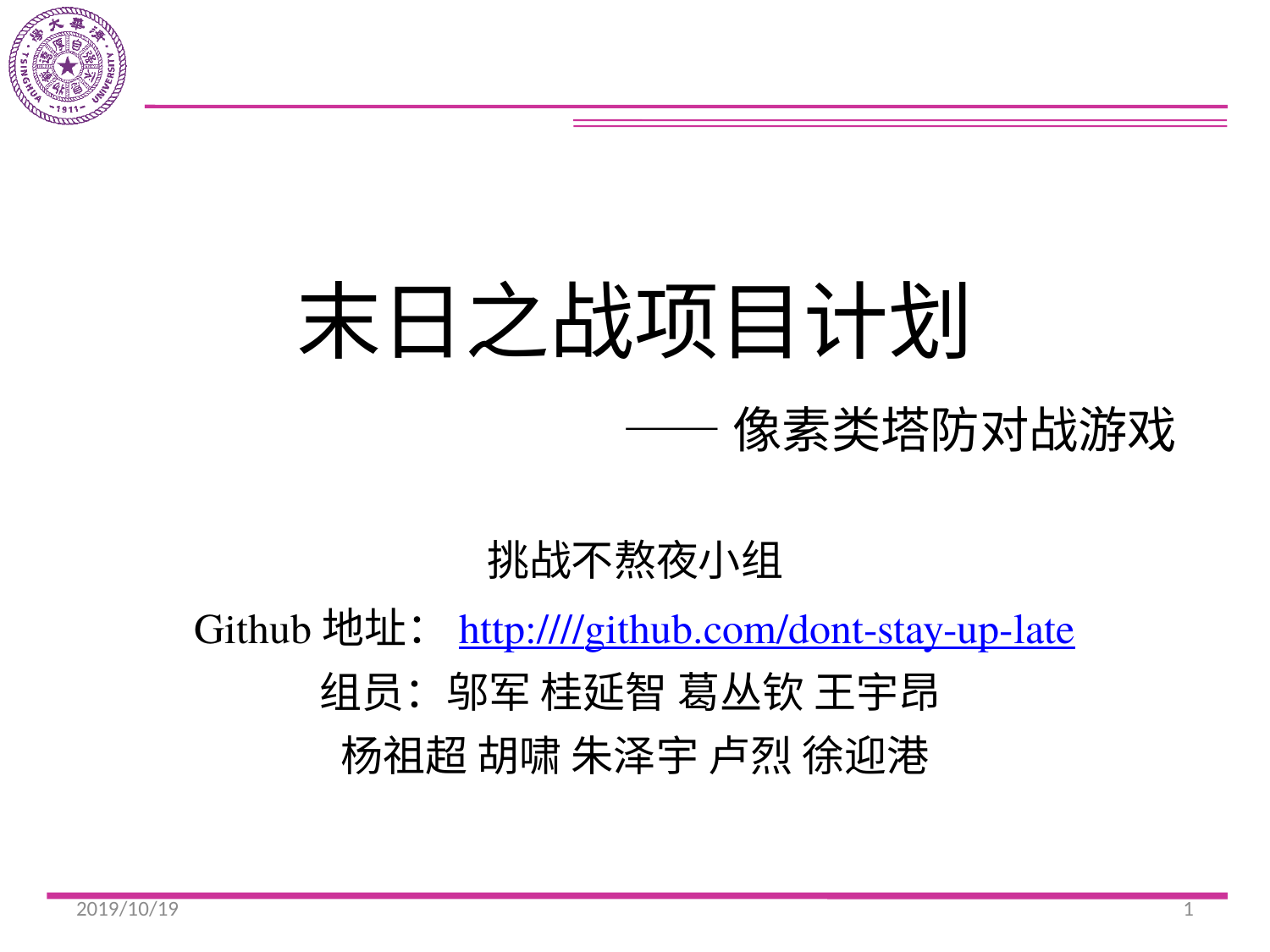

末日之战项目计划
——像素类塔防对战游戏
挑战不熬夜小组
Github地址：http:////github.com/dont-stay-up-late
组员：邬军 桂延智 葛丛钦 王宇昂
杨祖超 胡啸 朱泽宇 卢烈 徐迎港

2019/10/19
1